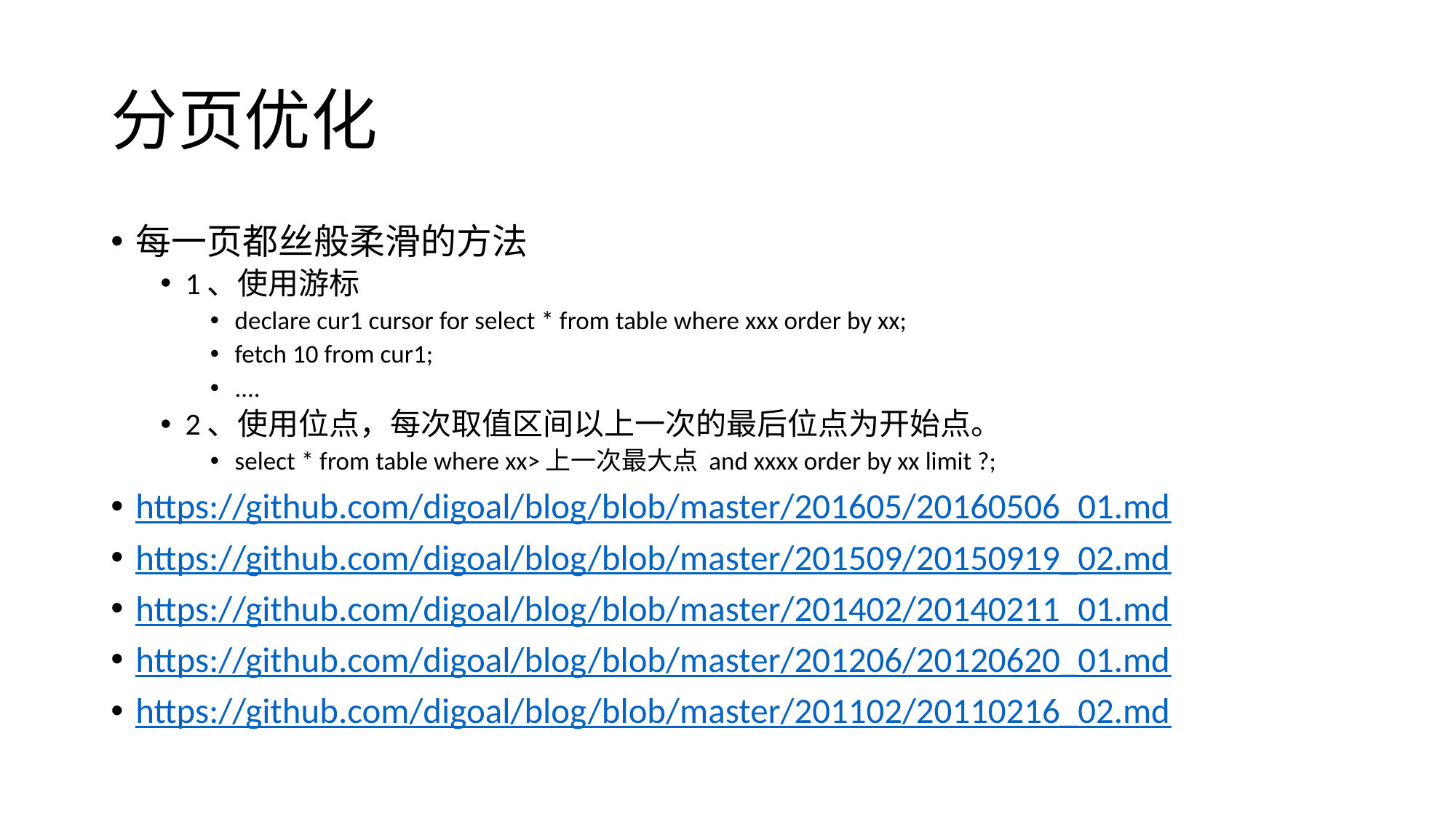

# 分页优化
每一页都丝般柔滑的方法
1、使用游标
declare cur1 cursor for select * from table where xxx order by xx;
fetch 10 from cur1;
....
2、使用位点，每次取值区间以上一次的最后位点为开始点。
select * from table where xx>上一次最大点 and xxxx order by xx limit ?;
https://github.com/digoal/blog/blob/master/201605/20160506_01.md
https://github.com/digoal/blog/blob/master/201509/20150919_02.md
https://github.com/digoal/blog/blob/master/201402/20140211_01.md
https://github.com/digoal/blog/blob/master/201206/20120620_01.md
https://github.com/digoal/blog/blob/master/201102/20110216_02.md